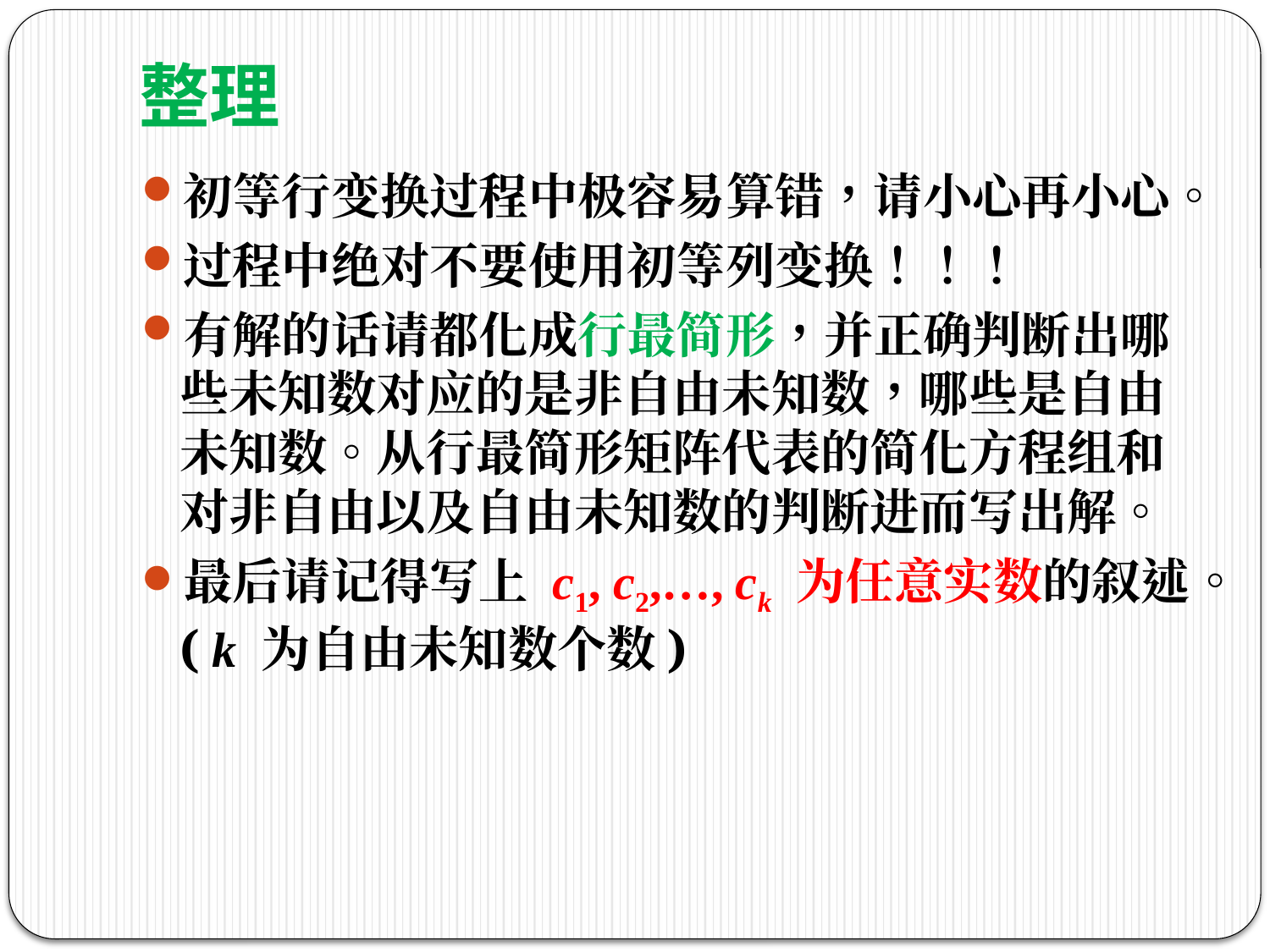

# 整理
初等行变换过程中极容易算错，请小心再小心。
过程中绝对不要使用初等列变换！！！
有解的话请都化成行最简形，并正确判断出哪些未知数对应的是非自由未知数，哪些是自由未知数。从行最简形矩阵代表的简化方程组和对非自由以及自由未知数的判断进而写出解。
最后请记得写上 c1, c2,…, ck 为任意实数的叙述。( k 为自由未知数个数)